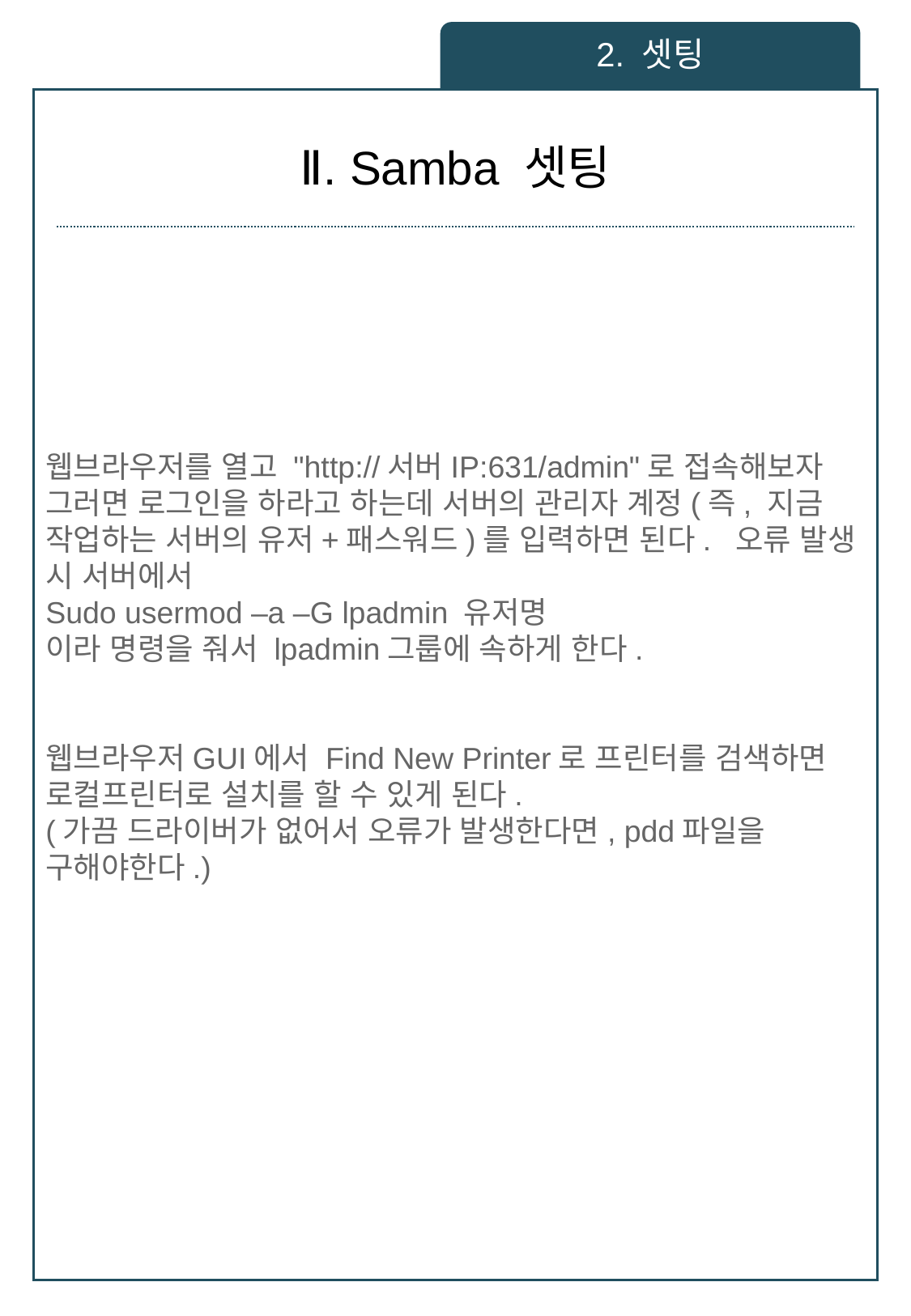

2. 셋팅
웹브라우저를 열고 "http://서버IP:631/admin"로 접속해보자 그러면 로그인을 하라고 하는데 서버의 관리자 계정(즉, 지금 작업하는 서버의 유저+패스워드)를 입력하면 된다.  오류 발생 시 서버에서
Sudo usermod –a –G lpadmin 유저명
이라 명령을 줘서 lpadmin그룹에 속하게 한다.

웹브라우저GUI에서 Find New Printer로 프린터를 검색하면 로컬프린터로 설치를 할 수 있게 된다.
(가끔 드라이버가 없어서 오류가 발생한다면, pdd파일을 구해야한다.)

# Ⅱ. Samba 셋팅